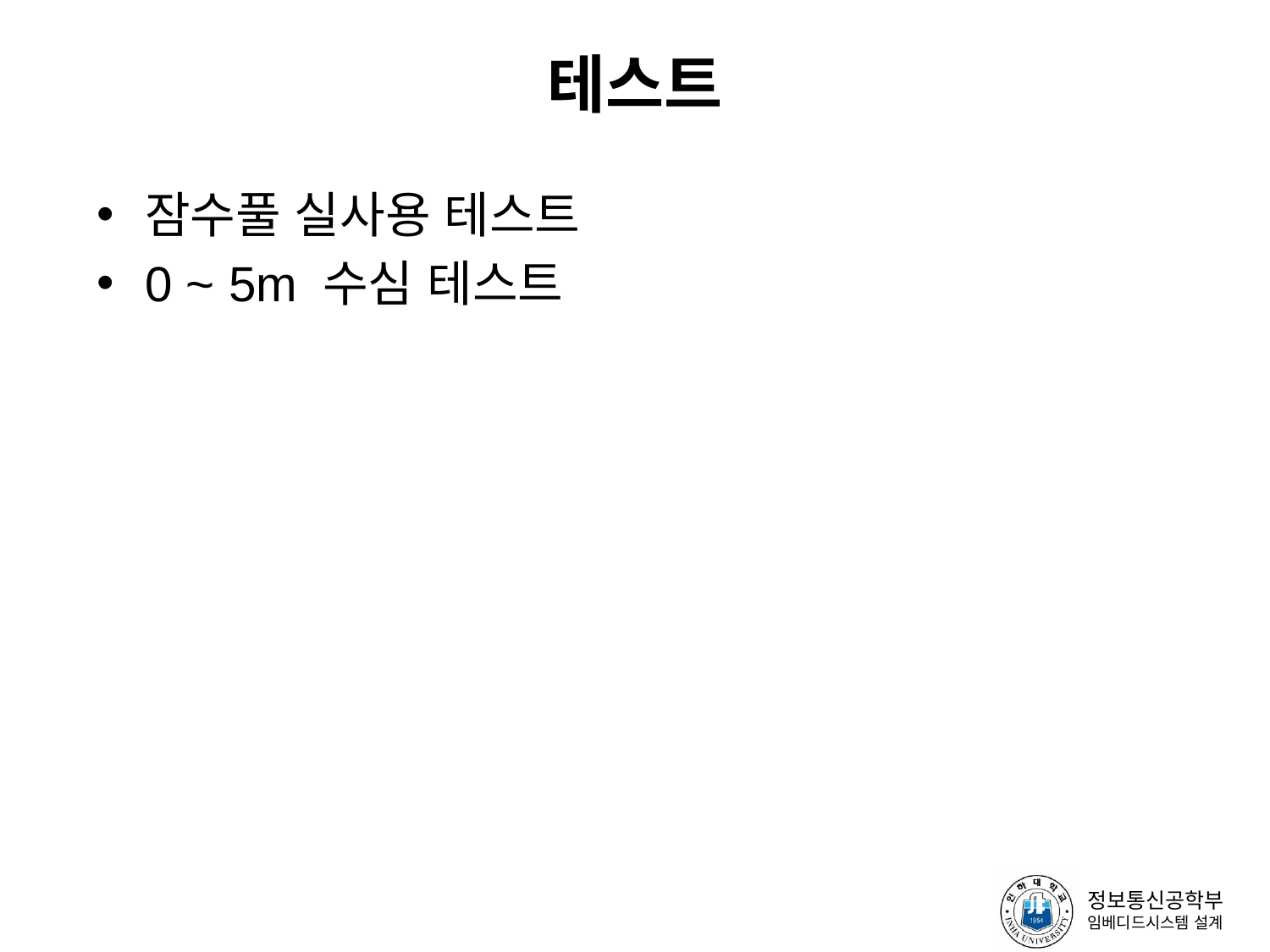

# 테스트

잠수풀 실사용 테스트
0 ~ 5m 수심 테스트